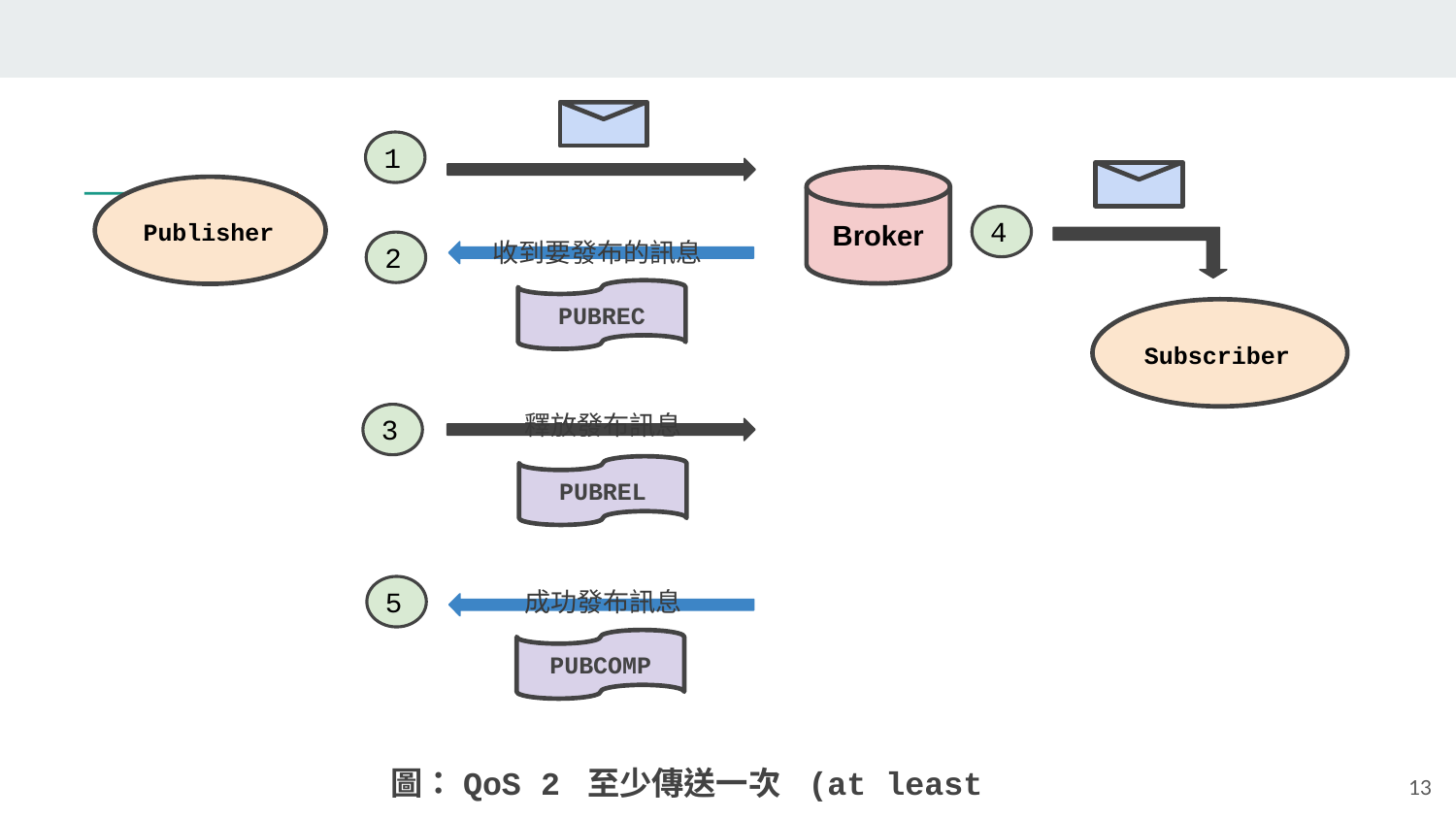

1

Broker
Publisher
收到要發布的訊息
4

2

PUBREC
Subscriber
釋放發布訊息
3

PUBREL
成功發布訊息
5

PUBCOMP
圖：QoS 2 至少傳送一次 (at least once)
13